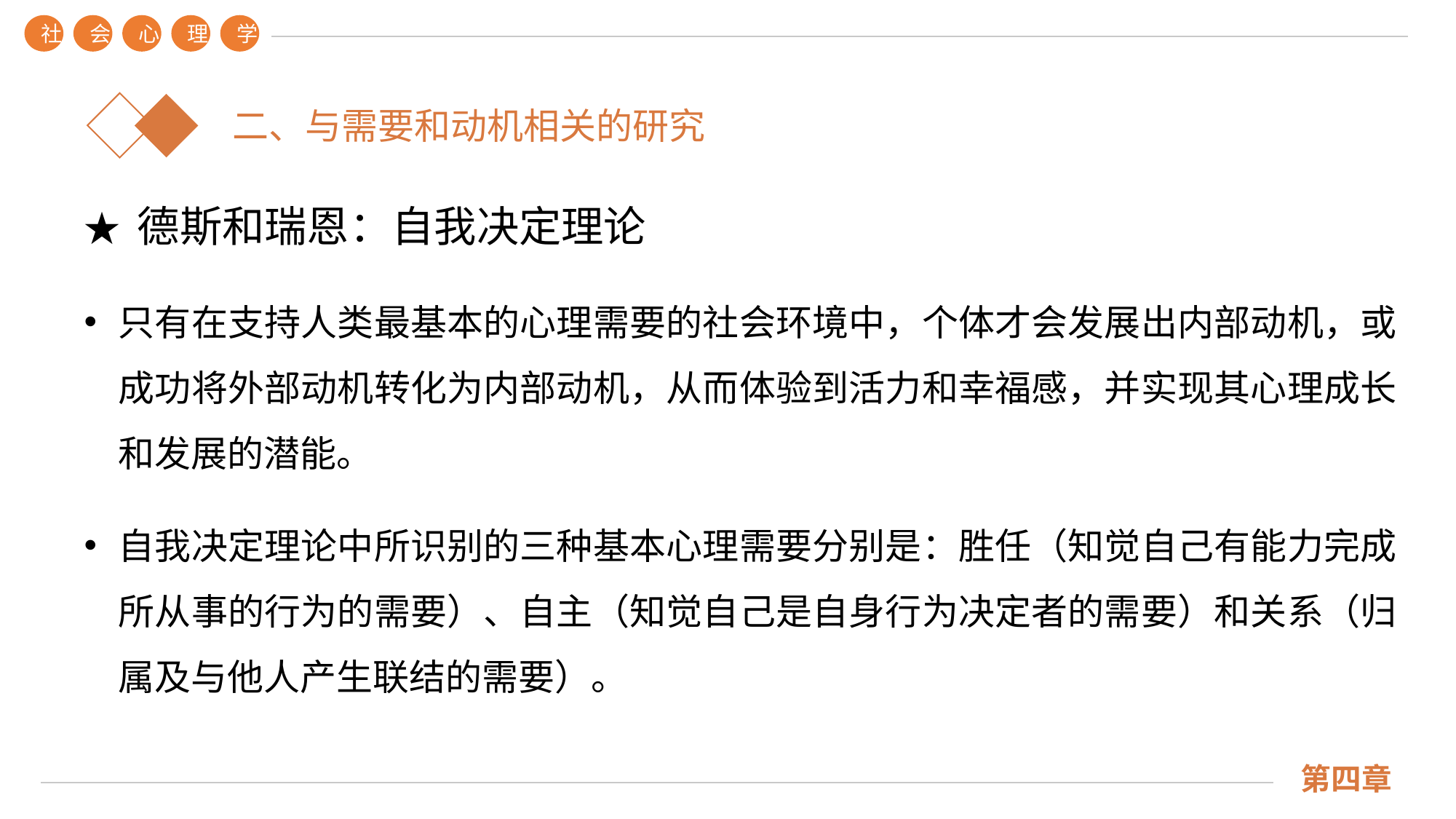

社
会
心
理
学

二、与需要和动机相关的研究

★ 德斯和瑞恩：自我决定理论
只有在支持人类最基本的心理需要的社会环境中，个体才会发展出内部动机，或成功将外部动机转化为内部动机，从而体验到活力和幸福感，并实现其心理成长和发展的潜能。
自我决定理论中所识别的三种基本心理需要分别是：胜任（知觉自己有能力完成所从事的行为的需要）、自主（知觉自己是自身行为决定者的需要）和关系（归属及与他人产生联结的需要）。

第四章